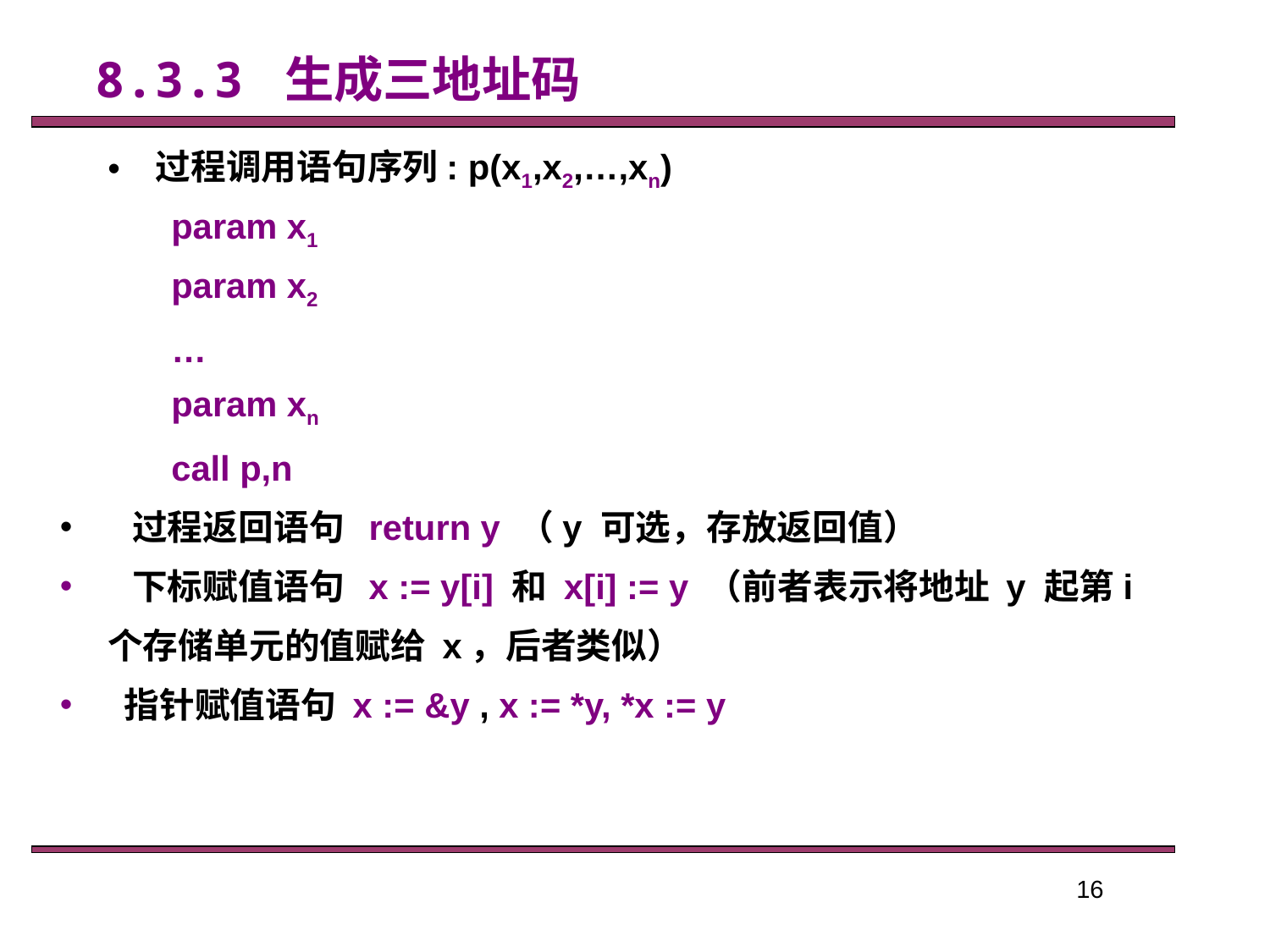

8.3.3 生成三地址码
过程调用语句序列: p(x1,x2,…,xn)
param x1
param x2
…
param xn
call p,n
  过程返回语句  return y （y 可选，存放返回值）
  下标赋值语句  x := y[i] 和 x[i] := y （前者表示将地址 y 起第i个存储单元的值赋给 x，后者类似）
 指针赋值语句 x := &y , x := *y, *x := y
16